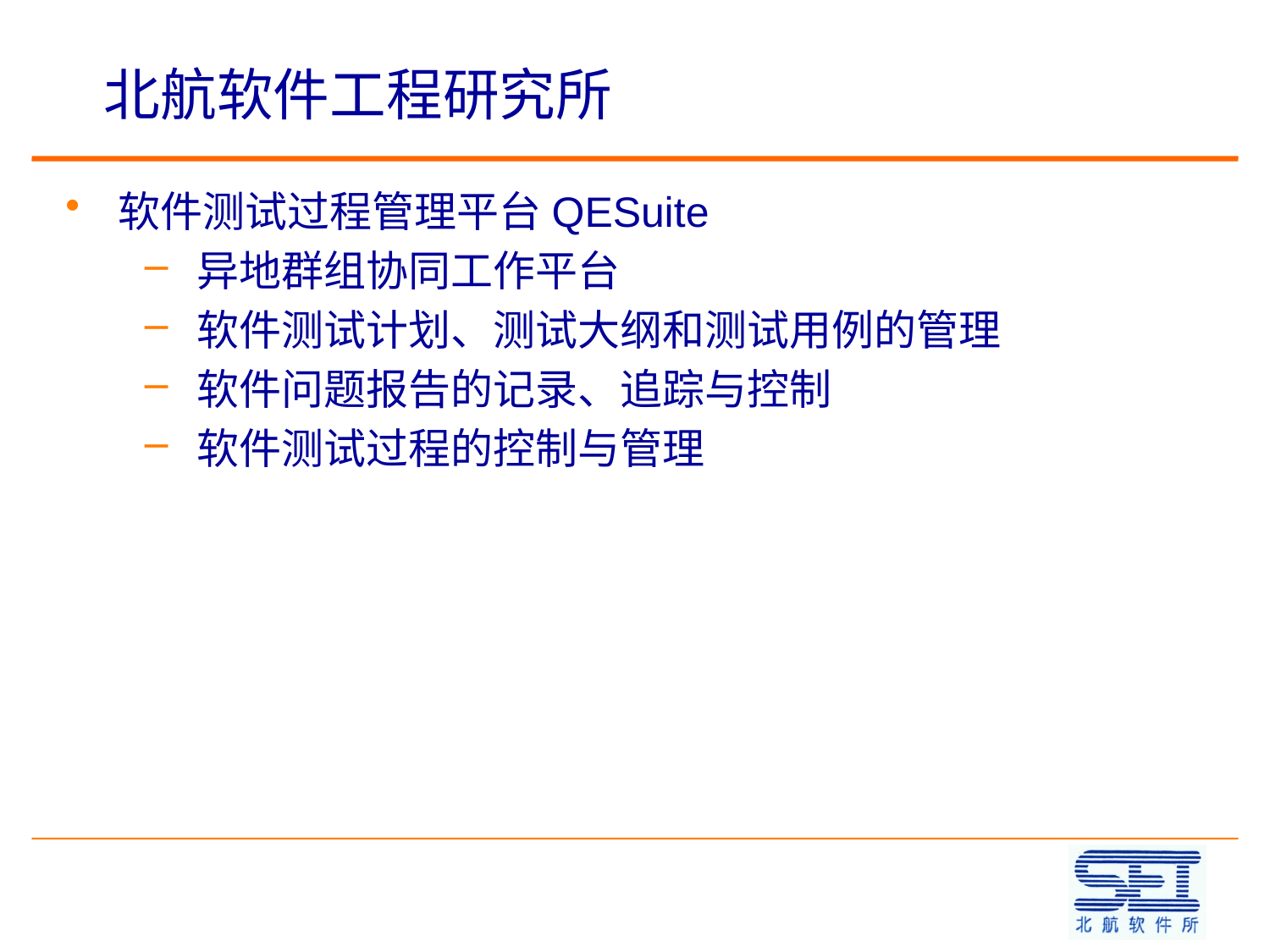

# 北航软件工程研究所
软件测试过程管理平台QESuite
异地群组协同工作平台
软件测试计划、测试大纲和测试用例的管理
软件问题报告的记录、追踪与控制
软件测试过程的控制与管理